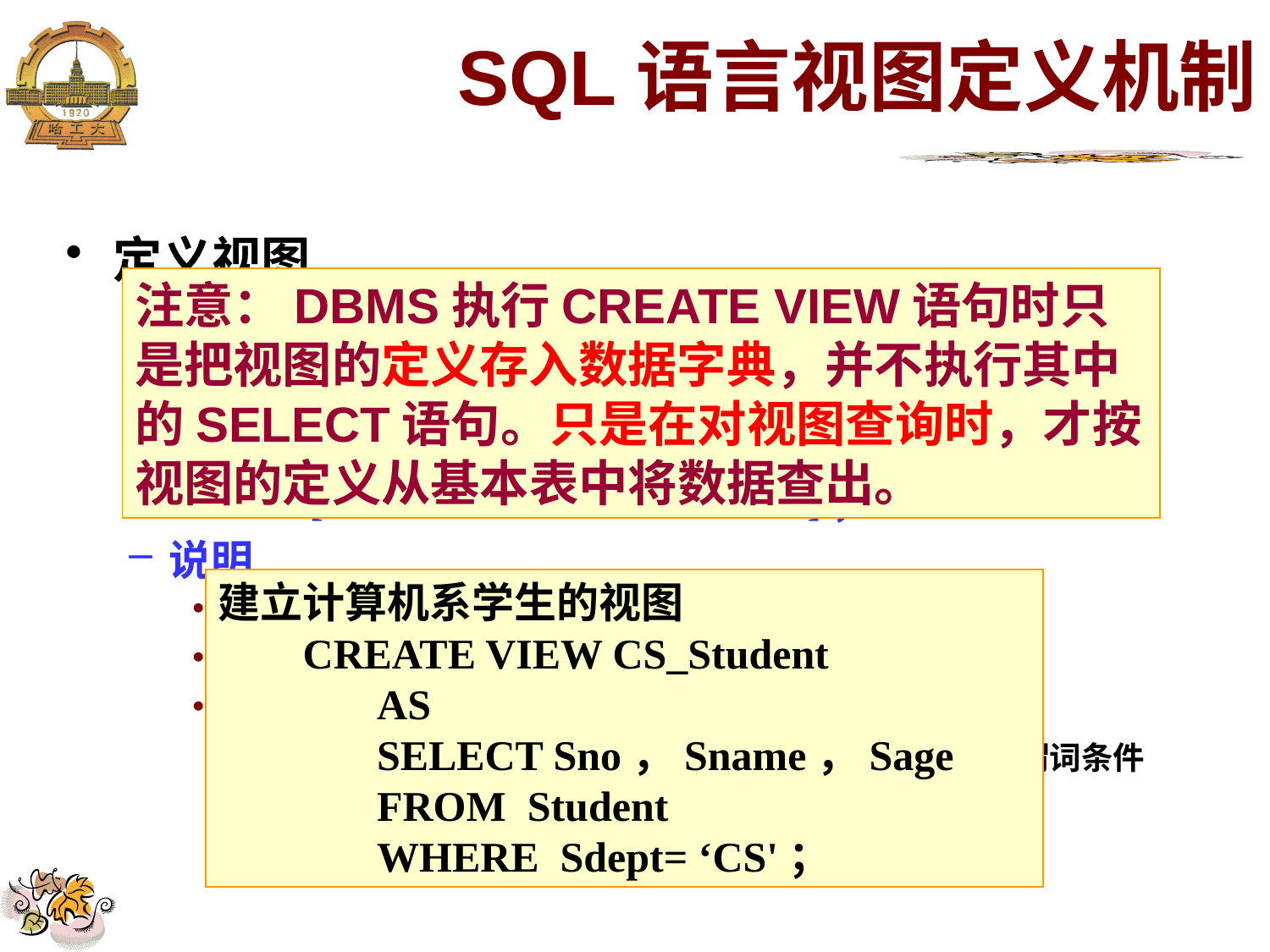

# SQL语言视图定义机制
定义视图
CREATE  VIEW  <视图名>
                                       [(<列名> [，<列名>]…)]
                 AS  <子查询>
                 [WITH  CHECK  OPTION]；
说明
组成视图的属性列名或全部省略或全部指定
子查询：合法的查询表达式
WITH CHECK OPTION
透过视图进行增删改操作时，不得破坏视图定义中的谓词条件（即子查询中的条件表达式）
注意：DBMS执行CREATE VIEW语句时只是把视图的定义存入数据字典，并不执行其中的SELECT语句。只是在对视图查询时，才按视图的定义从基本表中将数据查出。
建立计算机系学生的视图
        CREATE VIEW CS_Student
               AS
               SELECT Sno，Sname，Sage
               FROM  Student
               WHERE  Sdept= ‘CS'；